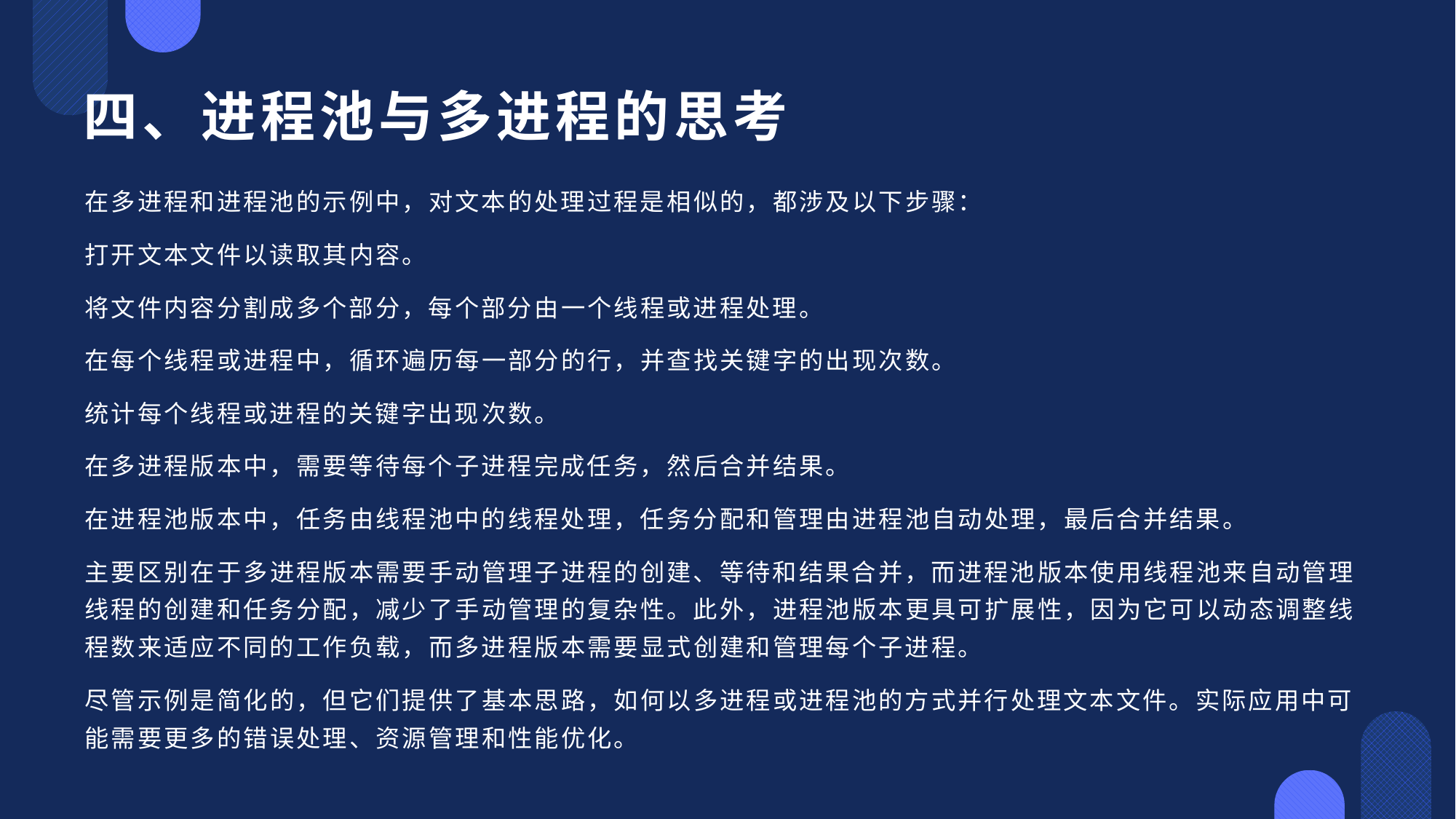

四、进程池与多进程的思考
在多进程和进程池的示例中，对文本的处理过程是相似的，都涉及以下步骤：
打开文本文件以读取其内容。
将文件内容分割成多个部分，每个部分由一个线程或进程处理。
在每个线程或进程中，循环遍历每一部分的行，并查找关键字的出现次数。
统计每个线程或进程的关键字出现次数。
在多进程版本中，需要等待每个子进程完成任务，然后合并结果。
在进程池版本中，任务由线程池中的线程处理，任务分配和管理由进程池自动处理，最后合并结果。
主要区别在于多进程版本需要手动管理子进程的创建、等待和结果合并，而进程池版本使用线程池来自动管理线程的创建和任务分配，减少了手动管理的复杂性。此外，进程池版本更具可扩展性，因为它可以动态调整线程数来适应不同的工作负载，而多进程版本需要显式创建和管理每个子进程。
尽管示例是简化的，但它们提供了基本思路，如何以多进程或进程池的方式并行处理文本文件。实际应用中可能需要更多的错误处理、资源管理和性能优化。